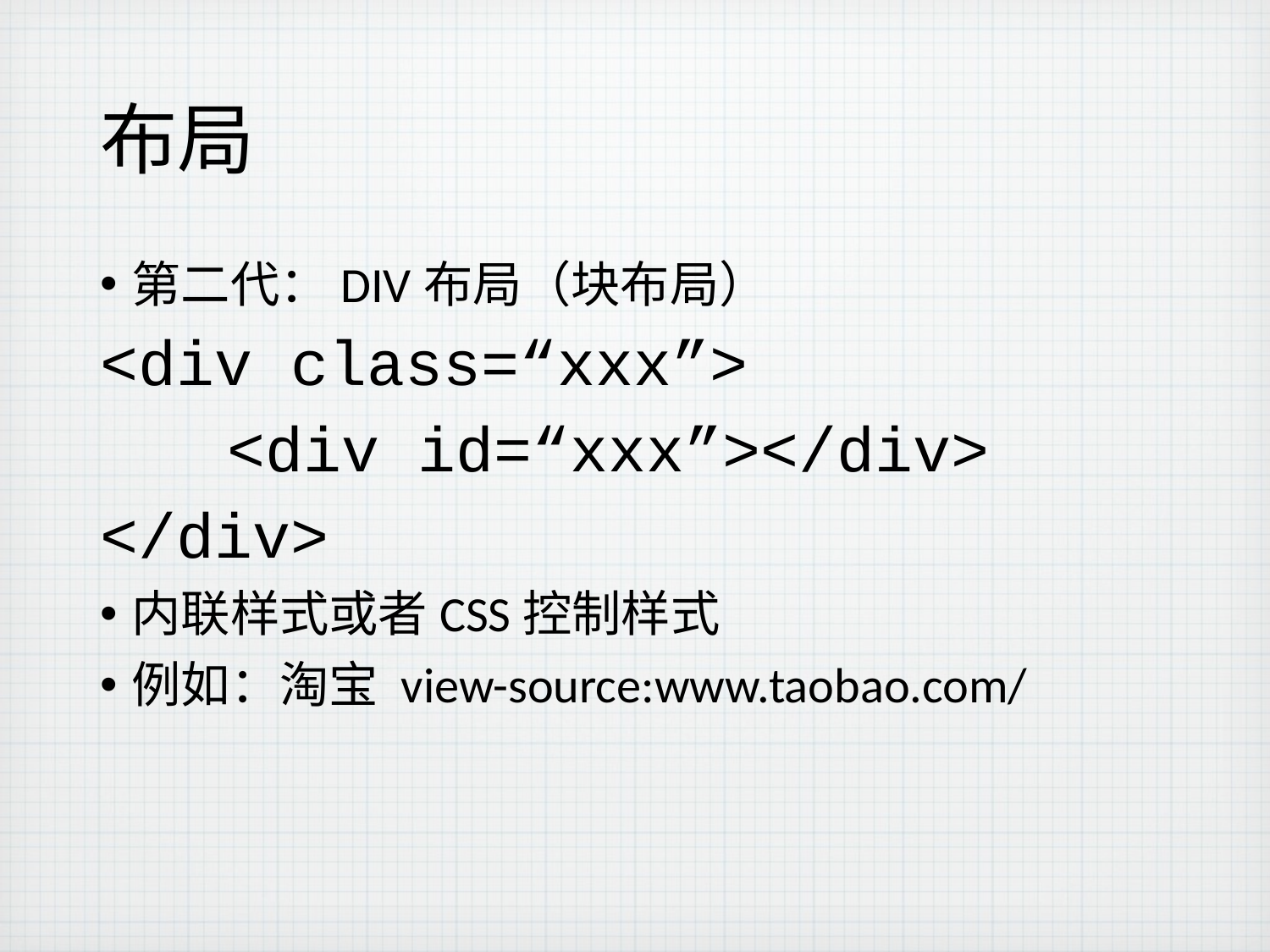

# 布局
第二代：DIV布局（块布局）
<div class=“xxx”>
	<div id=“xxx”></div>
</div>
内联样式或者CSS控制样式
例如：淘宝 view-source:www.taobao.com/